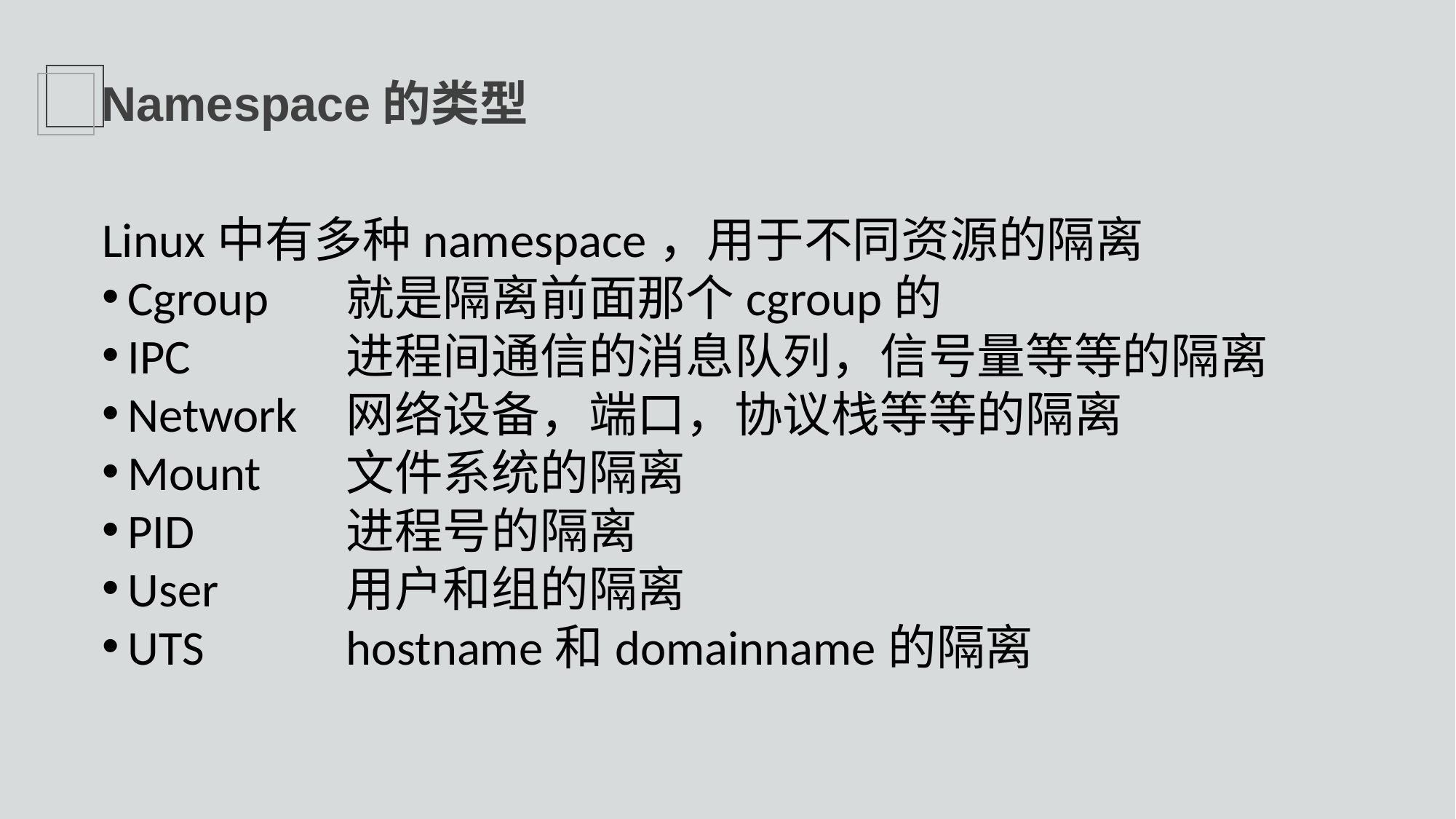

Namespace的类型
Linux中有多种namespace，用于不同资源的隔离
Cgroup	就是隔离前面那个cgroup的
IPC		进程间通信的消息队列，信号量等等的隔离
Network	网络设备，端口，协议栈等等的隔离
Mount	文件系统的隔离
PID		进程号的隔离
User		用户和组的隔离
UTS		hostname和domainname的隔离